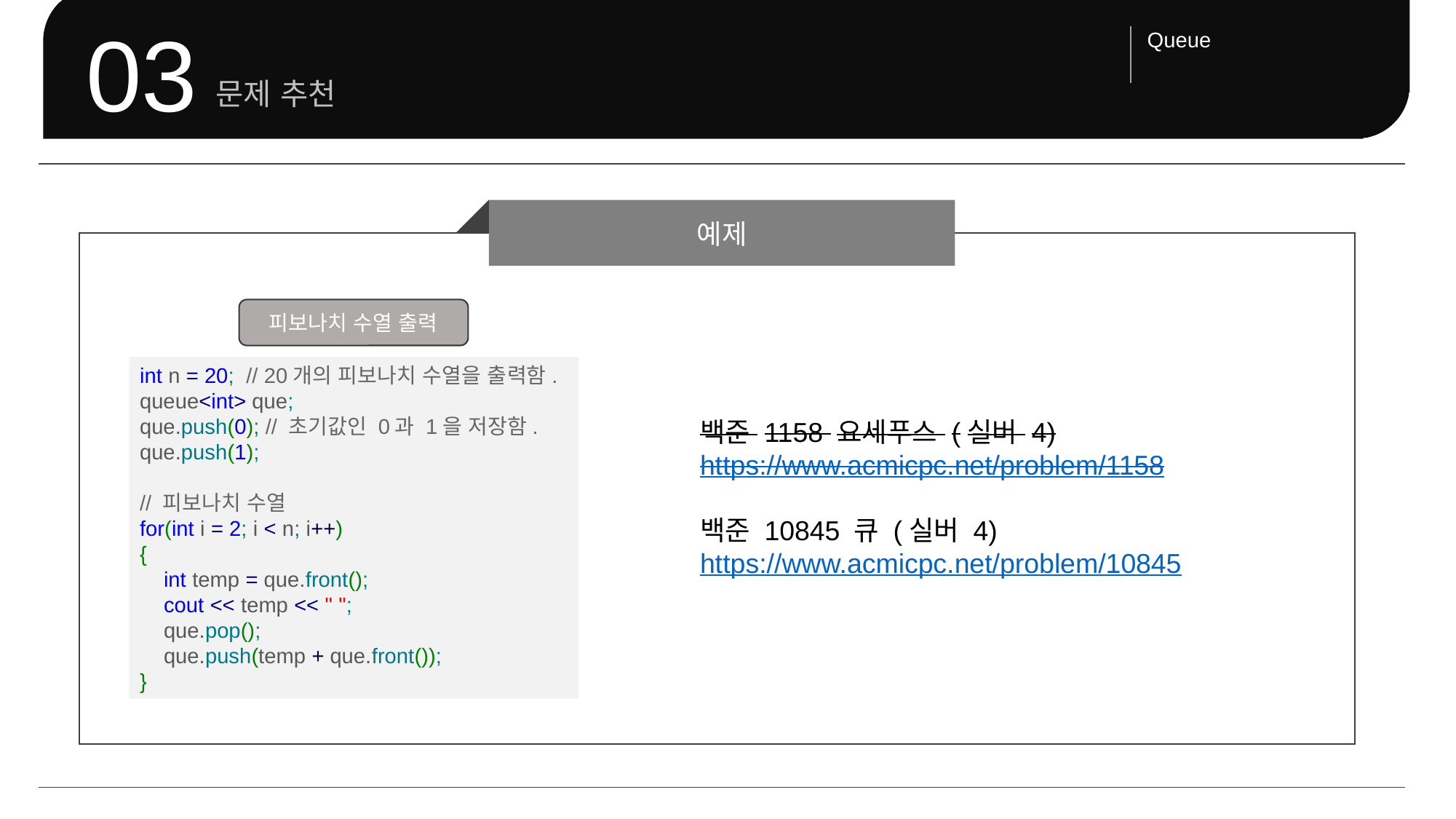

Queue
문제 추천
03

예제

피보나치 수열 출력
int n = 20;  // 20개의 피보나치 수열을 출력함.
queue<int> que;
que.push(0); // 초기값인 0과 1을 저장함.
que.push(1);

// 피보나치 수열
for(int i = 2; i < n; i++)
{
    int temp = que.front();
    cout << temp << " ";
    que.pop();
    que.push(temp + que.front());
}
백준 1158 요세푸스 (실버 4)
https://www.acmicpc.net/problem/1158

백준 10845 큐 (실버 4)
https://www.acmicpc.net/problem/10845